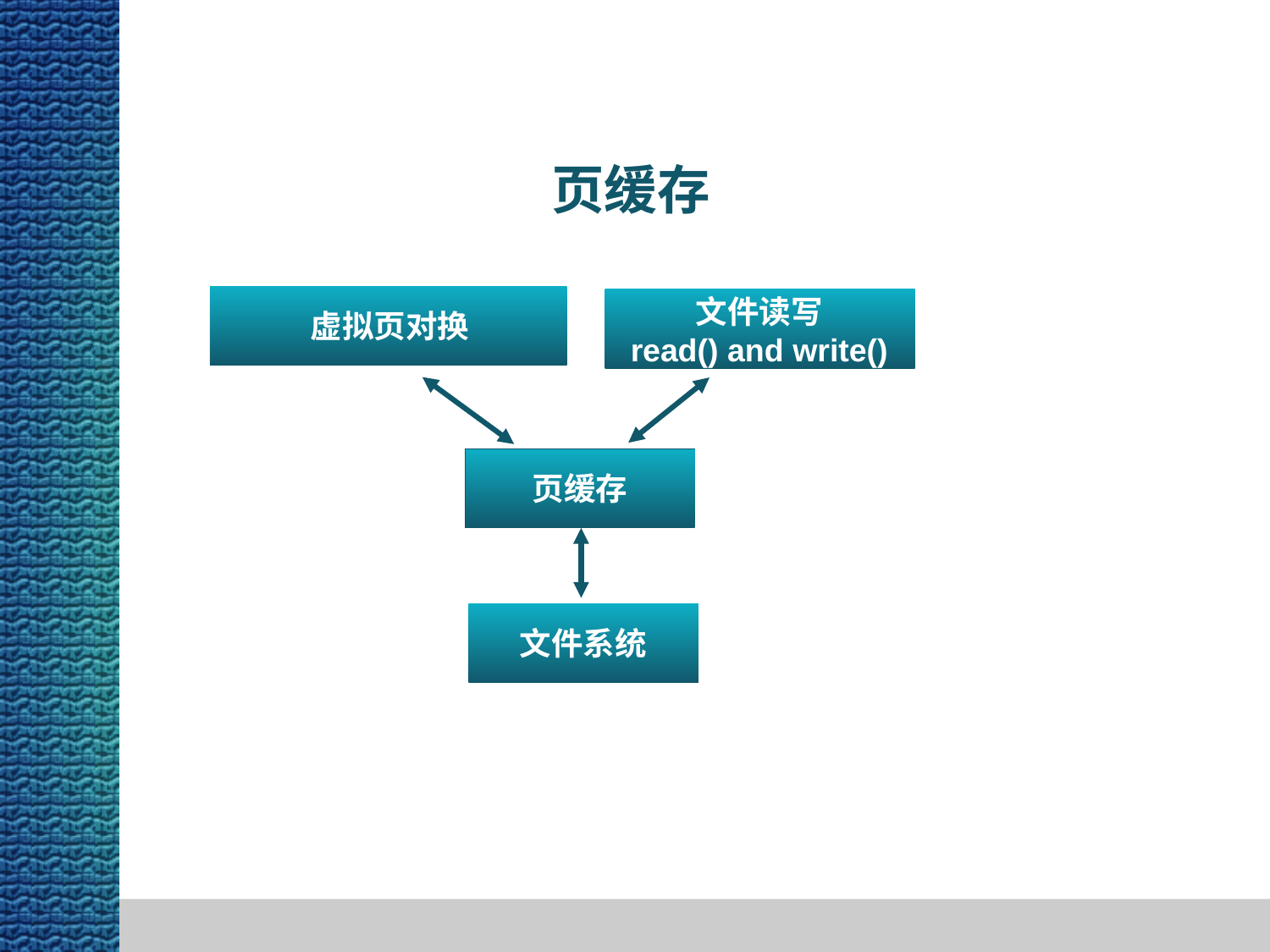

页缓存

虚拟页对换
文件读写
read() and write()

页缓存

文件系统